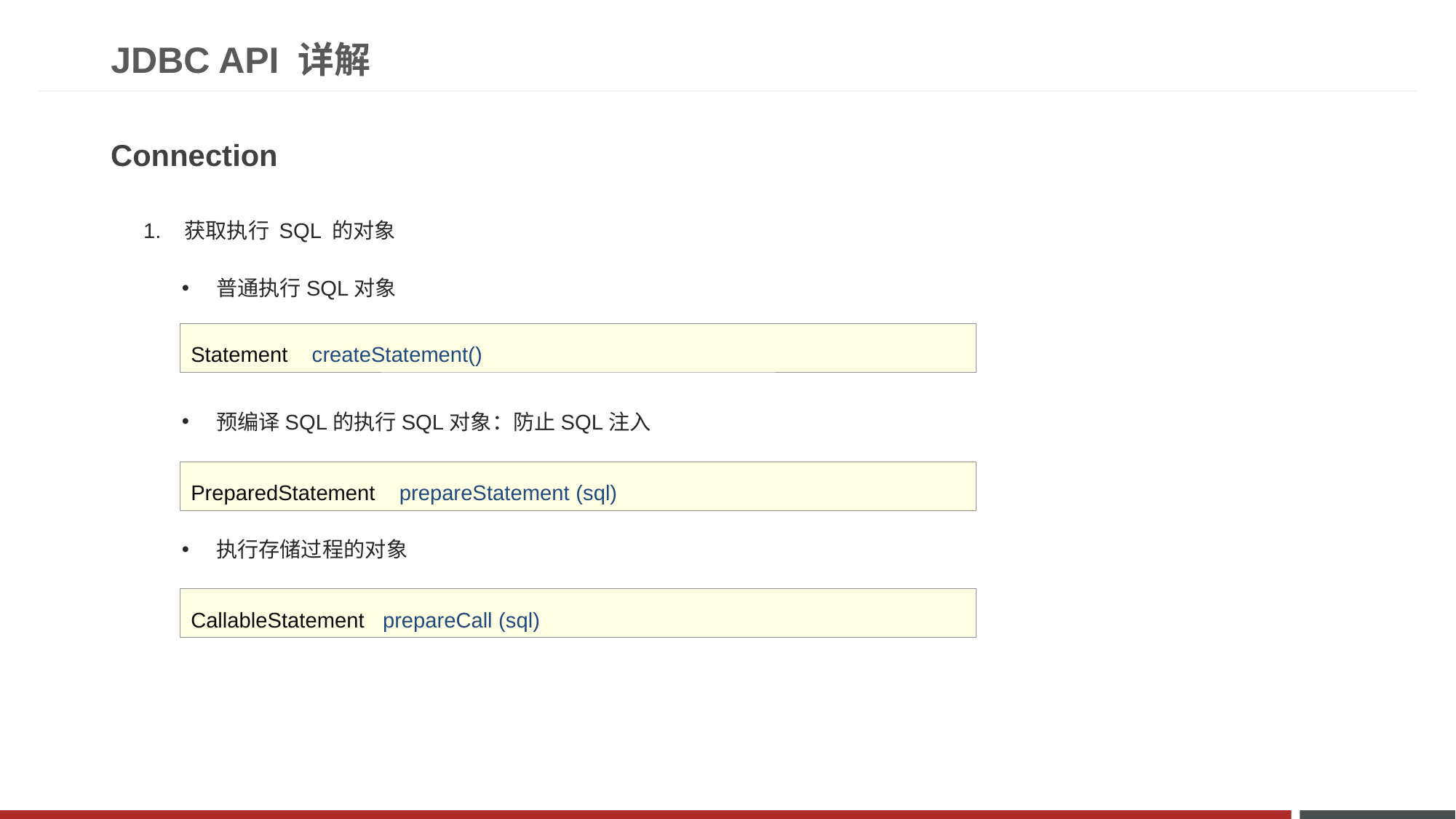

JDBC API 详解
Connection
获取执行 SQL 的对象
普通执行SQL对象
Statement    createStatement()
预编译SQL的执行SQL对象：防止SQL注入
PreparedStatement    prepareStatement​ (sql)
执行存储过程的对象
CallableStatement   prepareCall​​ (sql)